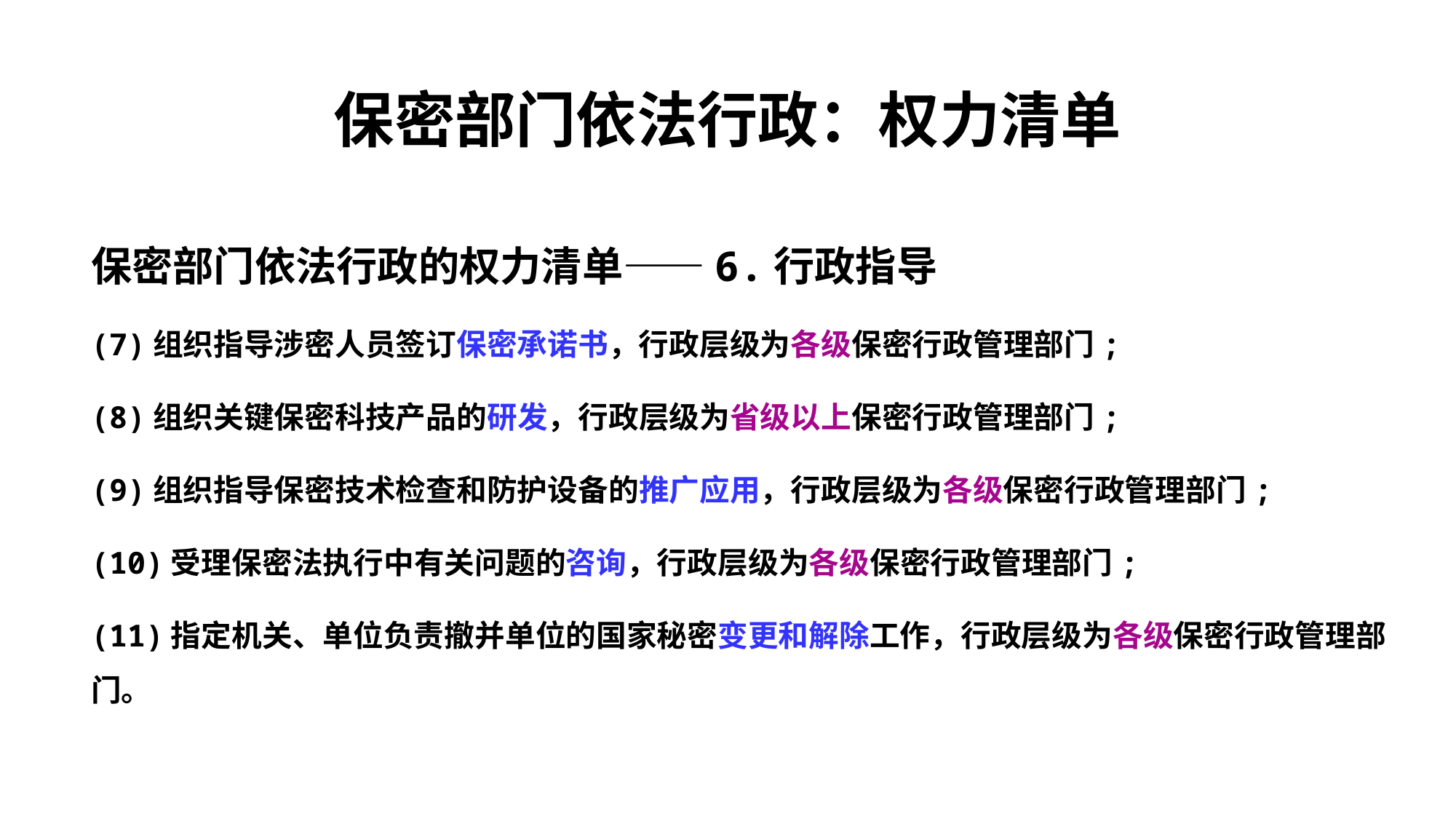

# 保密部门依法行政：权力清单
保密部门依法行政的权力清单——6.行政指导
(7)组织指导涉密人员签订保密承诺书，行政层级为各级保密行政管理部门;
(8)组织关键保密科技产品的研发，行政层级为省级以上保密行政管理部门;
(9)组织指导保密技术检查和防护设备的推广应用，行政层级为各级保密行政管理部门;
(10)受理保密法执行中有关问题的咨询，行政层级为各级保密行政管理部门;
(11)指定机关、单位负责撤并单位的国家秘密变更和解除工作，行政层级为各级保密行政管理部门。